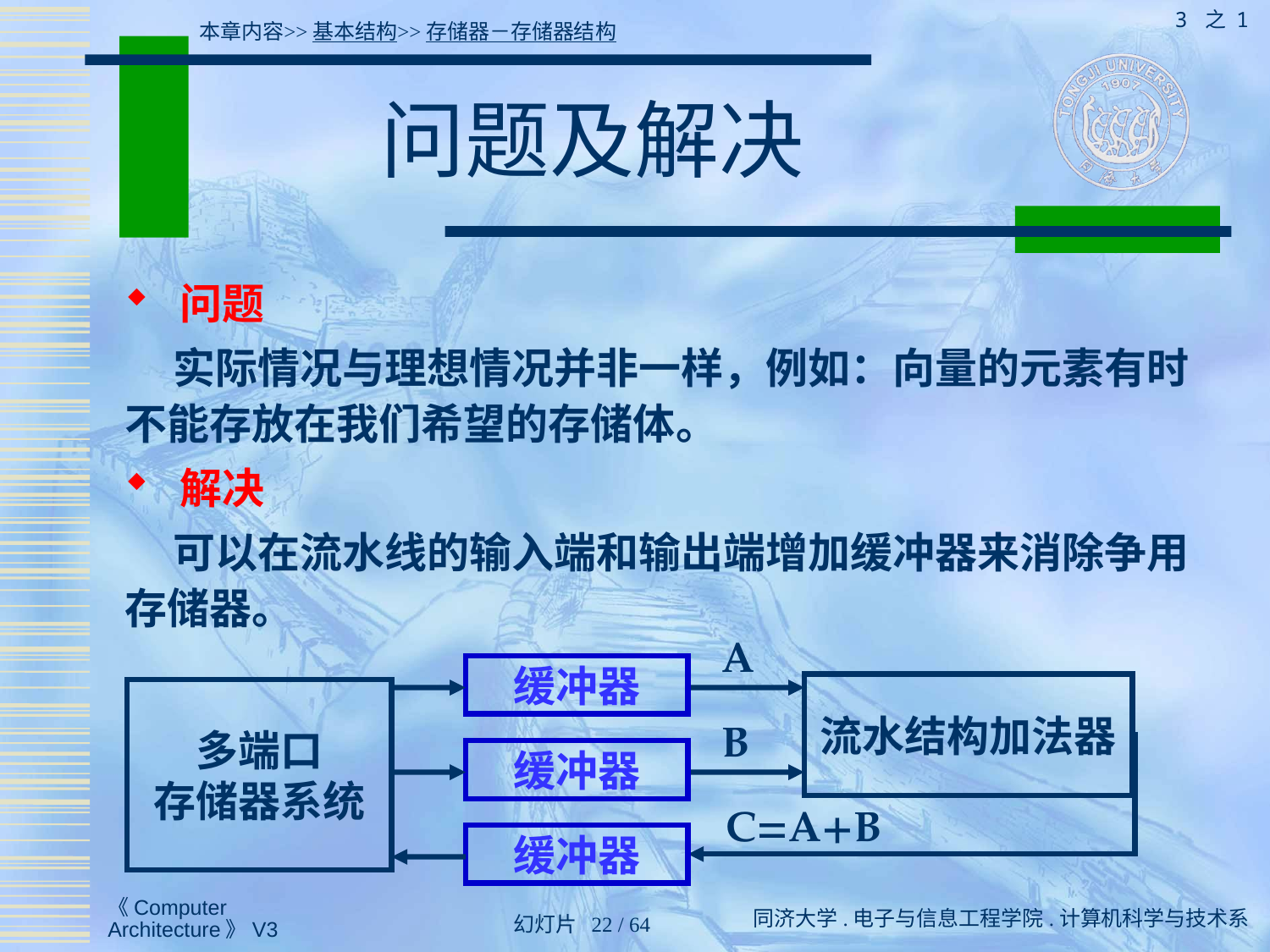

3 之 1
本章内容>>基本结构>>存储器－存储器结构
# 问题及解决
  问题
    实际情况与理想情况并非一样，例如：向量的元素有时不能存放在我们希望的存储体。
  解决
    可以在流水线的输入端和输出端增加缓冲器来消除争用存储器。
A
缓冲器
流水结构加法器
多端口
存储器系统

B
缓冲器

C=A+B
缓冲器